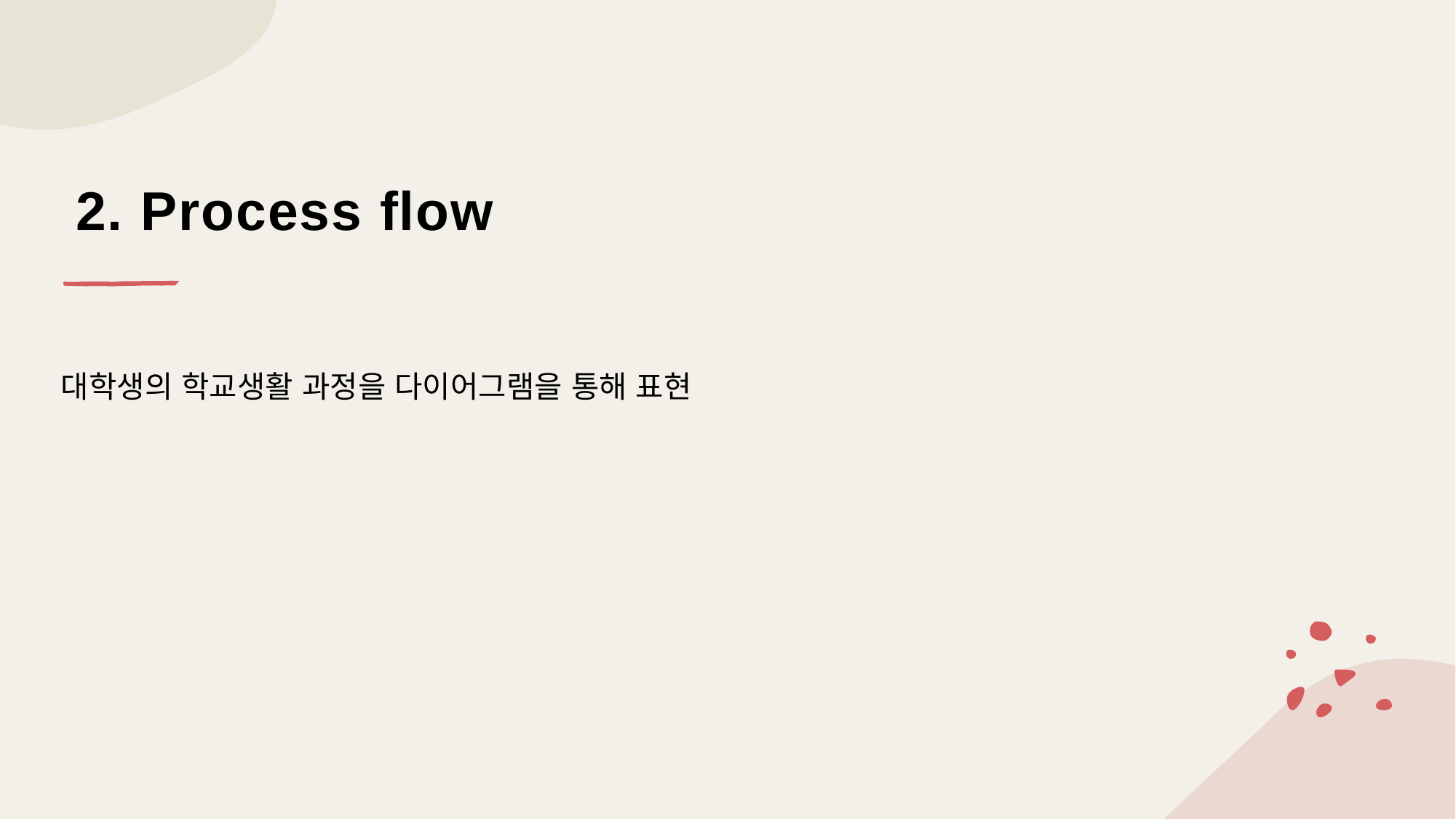

# 2. Process flow
대학생의 학교생활 과정을 다이어그램을 통해 표현